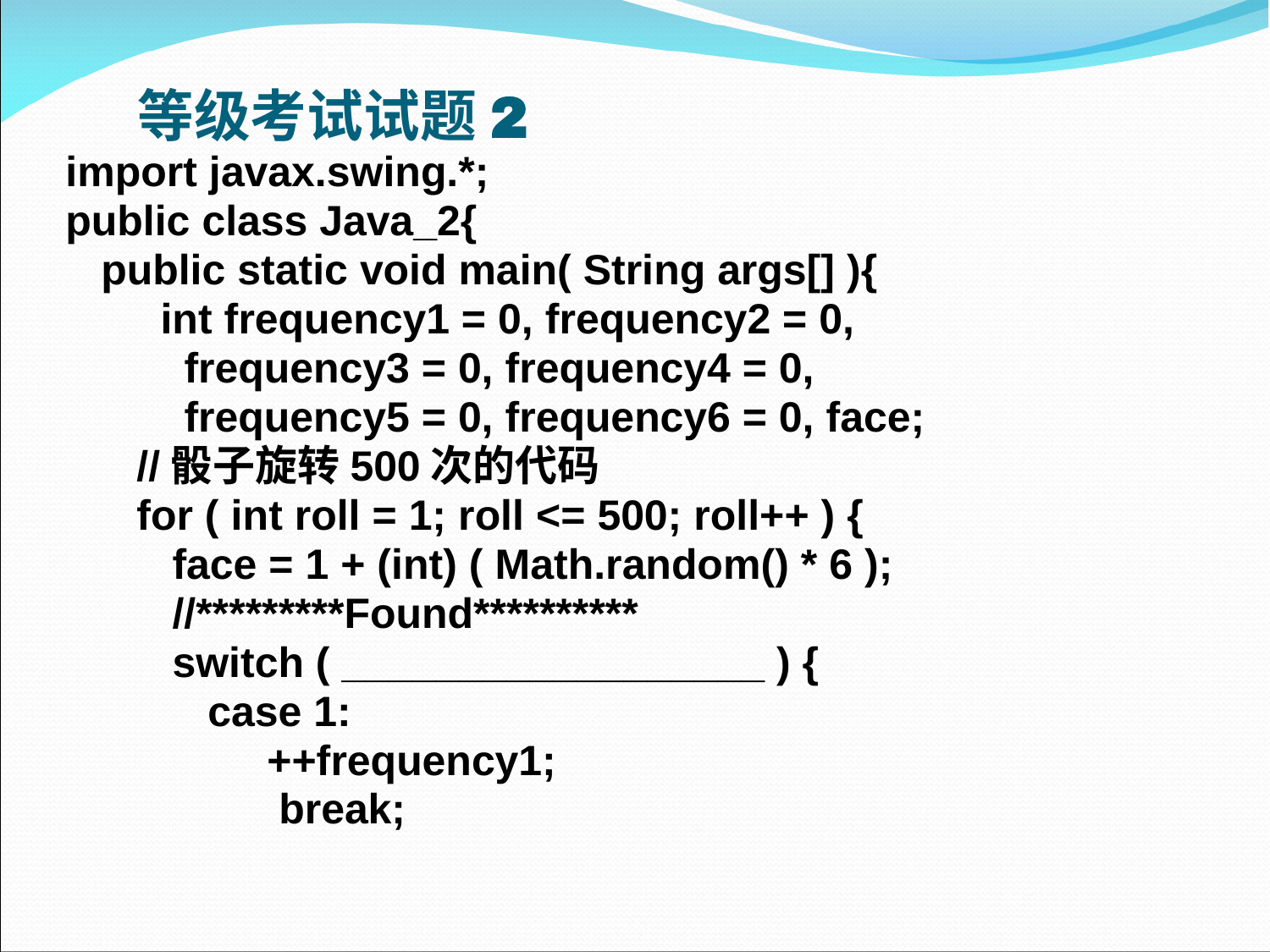

# 等级考试试题2
import javax.swing.*;
public class Java_2{
   public static void main( String args[] ){
        int frequency1 = 0, frequency2 = 0,
          frequency3 = 0, frequency4 = 0,
          frequency5 = 0, frequency6 = 0, face;
      //骰子旋转500次的代码
      for ( int roll = 1; roll <= 500; roll++ ) {
         face = 1 + (int) ( Math.random() * 6 );
         //*********Found**********
         switch ( __________________ ) {
            case 1:
                 ++frequency1;
                  break;